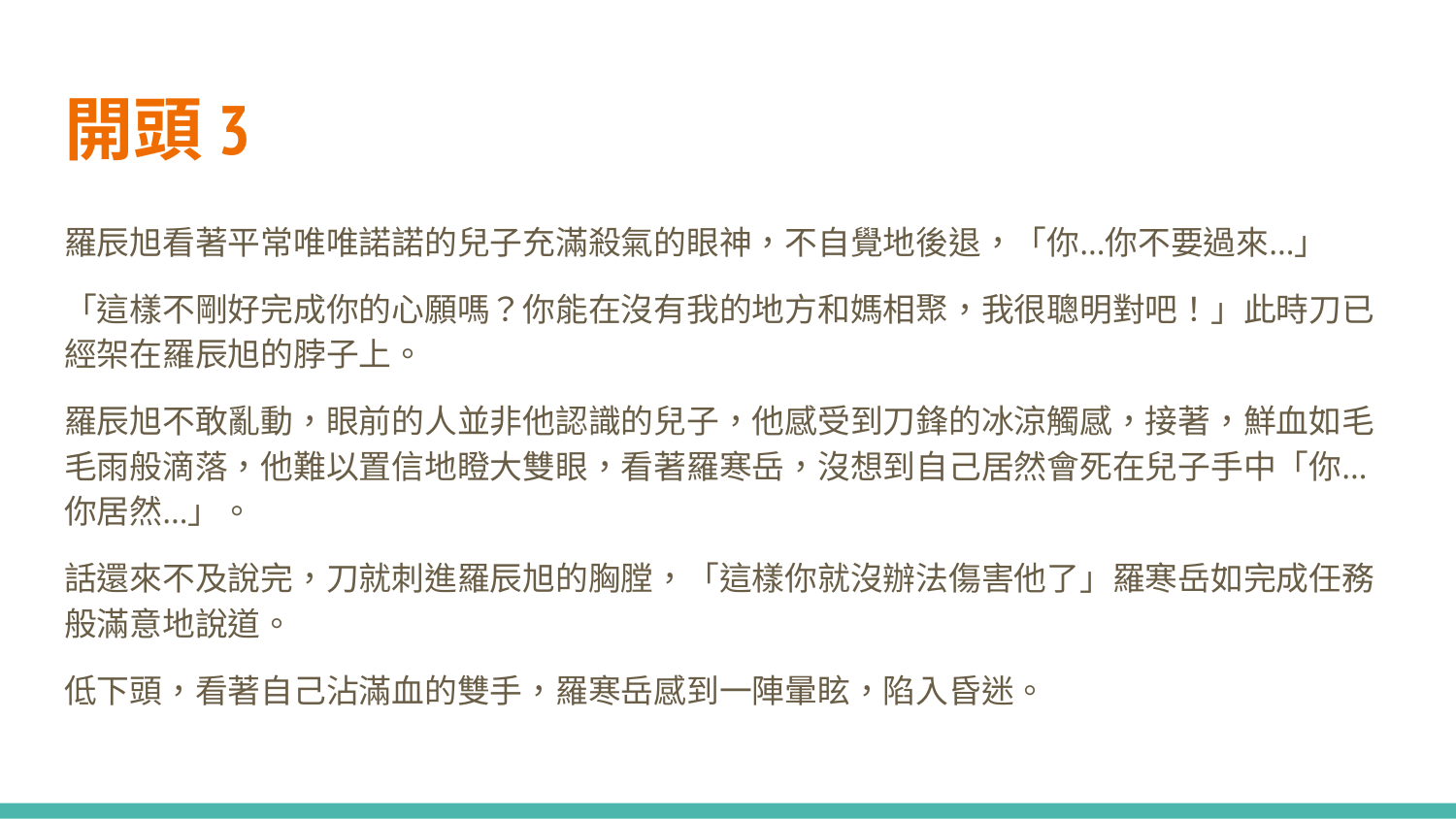

# 開頭3
羅辰旭看著平常唯唯諾諾的兒子充滿殺氣的眼神，不自覺地後退，「你…你不要過來…」
「這樣不剛好完成你的心願嗎？你能在沒有我的地方和媽相聚，我很聰明對吧！」此時刀已經架在羅辰旭的脖子上。
羅辰旭不敢亂動，眼前的人並非他認識的兒子，他感受到刀鋒的冰涼觸感，接著，鮮血如毛毛雨般滴落，他難以置信地瞪大雙眼，看著羅寒岳，沒想到自己居然會死在兒子手中「你…你居然…」。
話還來不及說完，刀就刺進羅辰旭的胸膛，「這樣你就沒辦法傷害他了」羅寒岳如完成任務般滿意地說道。
低下頭，看著自己沾滿血的雙手，羅寒岳感到一陣暈眩，陷入昏迷。